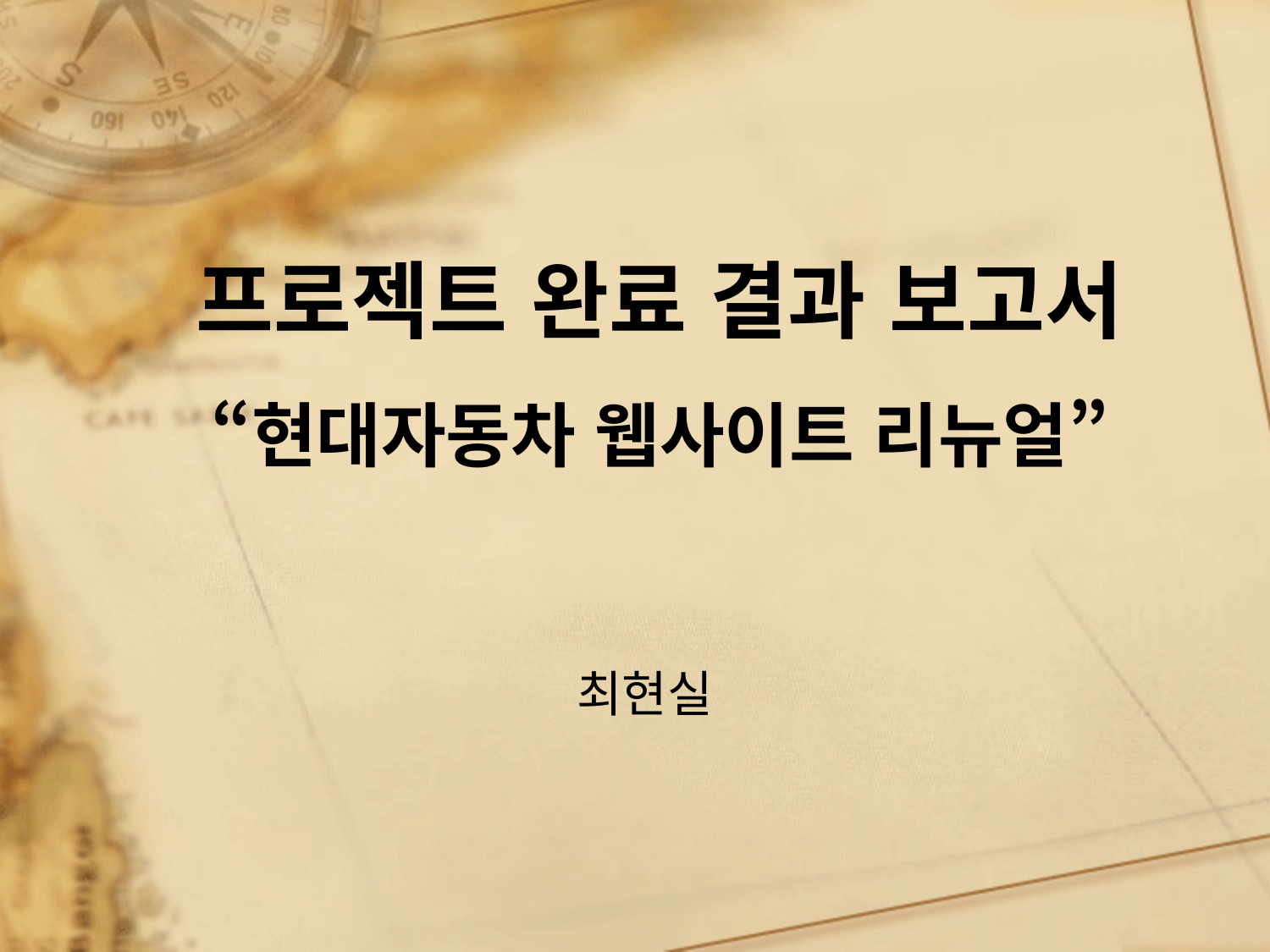

# 프로젝트 완료 결과 보고서 “현대자동차 웹사이트 리뉴얼”
최현실